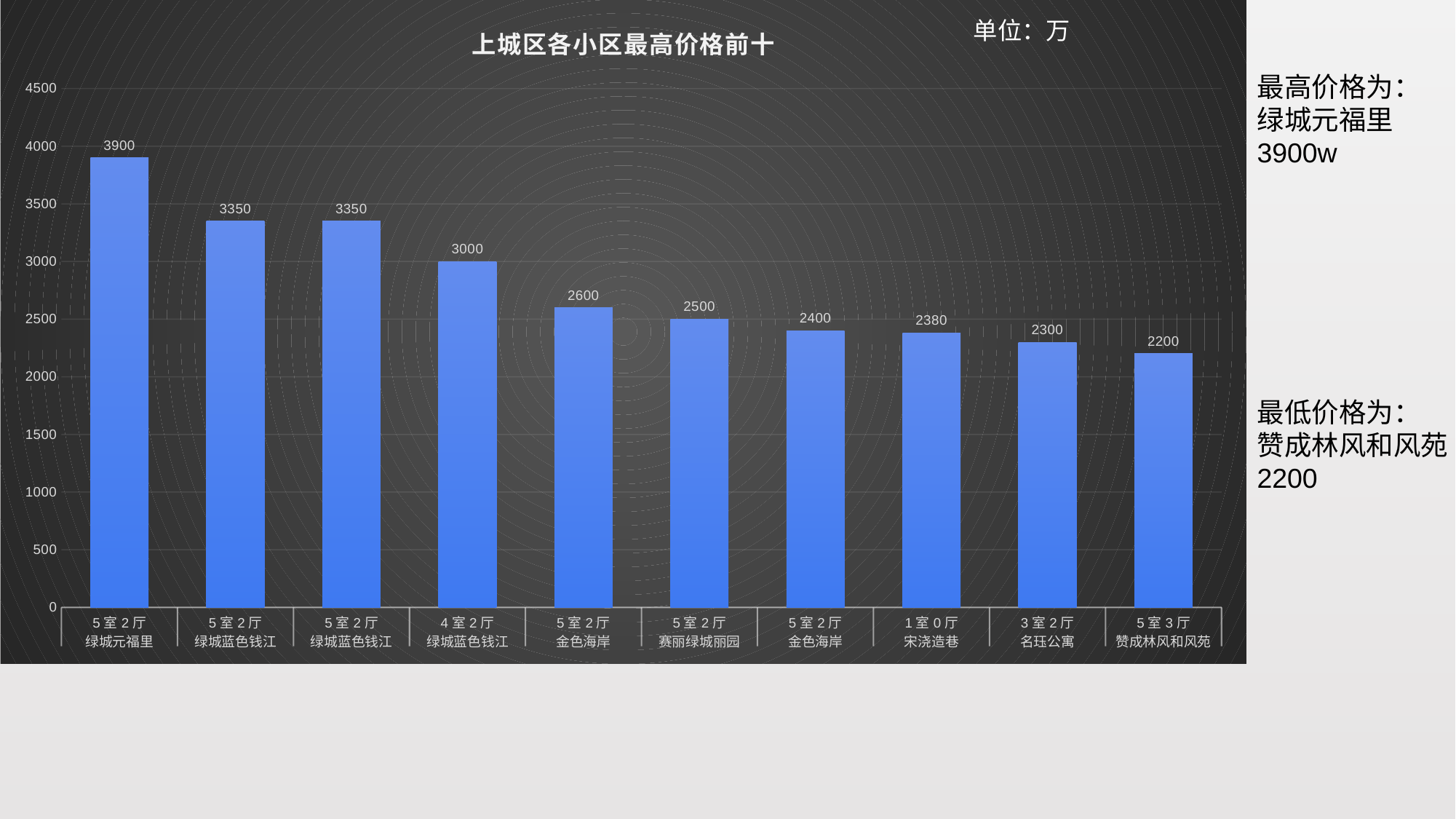

### Chart: 上城区各小区最高价格前十

| Category |  |
|---|---|
| 5室2厅 | 3900.0 |
| 5室2厅 | 3350.0 |
| 5室2厅 | 3350.0 |
| 4室2厅 | 3000.0 |
| 5室2厅 | 2600.0 |
| 5室2厅 | 2500.0 |
| 5室2厅 | 2400.0 |
| 1室0厅 | 2380.0 |
| 3室2厅 | 2300.0 |
| 5室3厅 | 2200.0 |
单位：万
最高价格为：
绿城元福里
3900w
最低价格为：
赞成林风和风苑2200